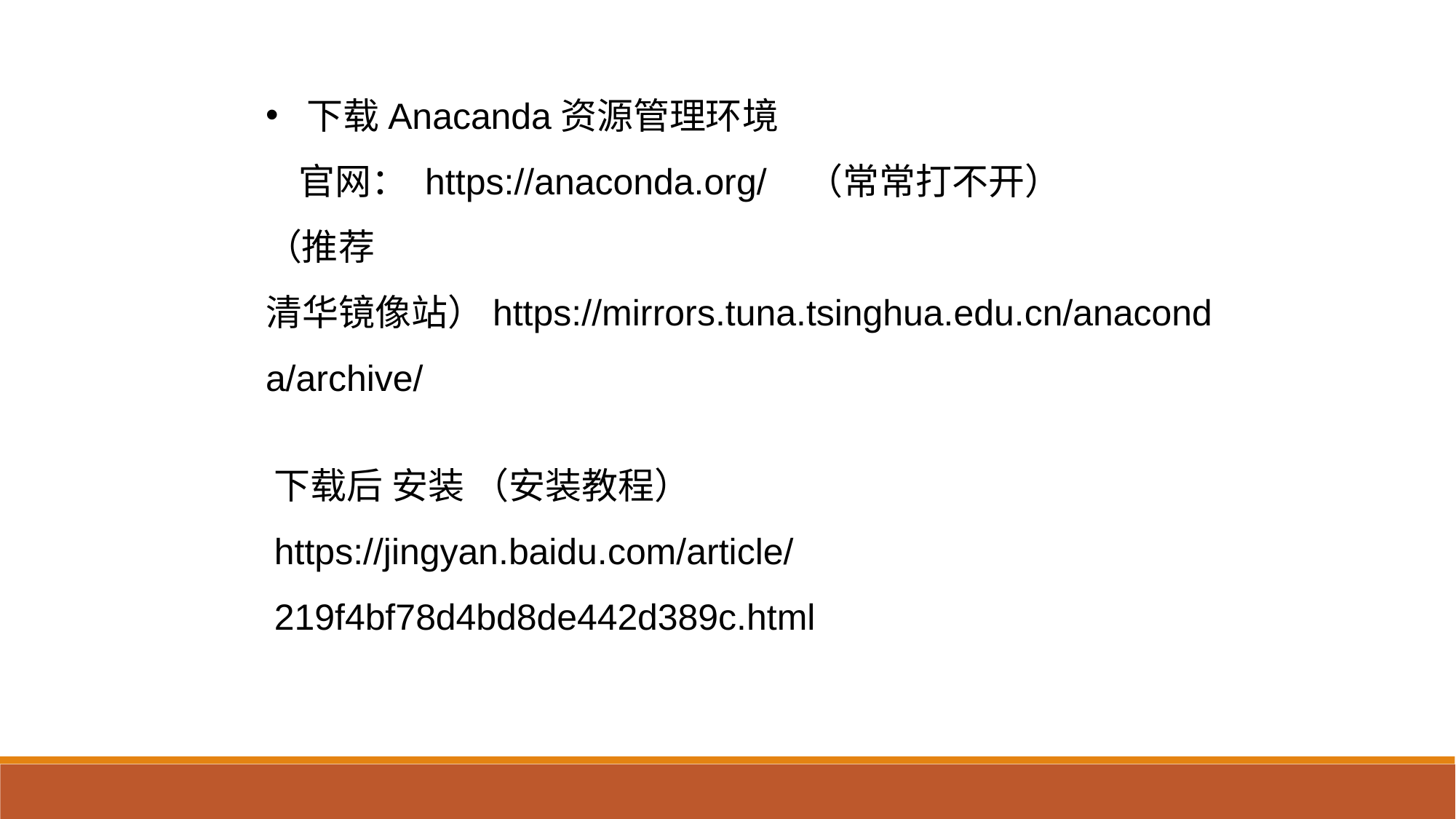

下载Anacanda资源管理环境
   官网： https://anaconda.org/   （常常打不开）
（推荐 清华镜像站）https://mirrors.tuna.tsinghua.edu.cn/anaconda/archive/
下载后 安装 （安装教程）
https://jingyan.baidu.com/article/219f4bf78d4bd8de442d389c.html